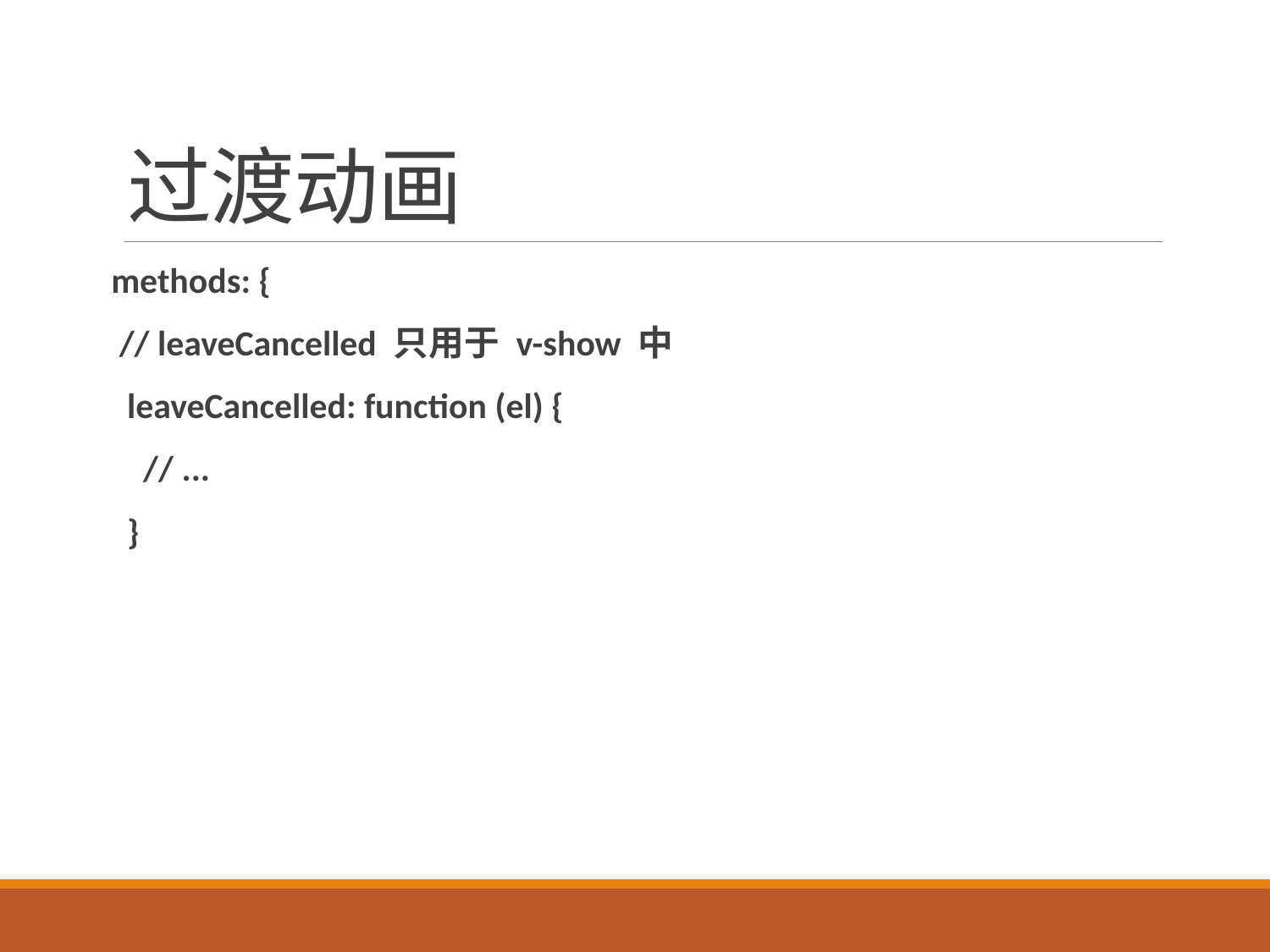

# 过渡动画
methods: {
 // leaveCancelled 只用于 v-show 中
  leaveCancelled: function (el) {
    // ...
  }